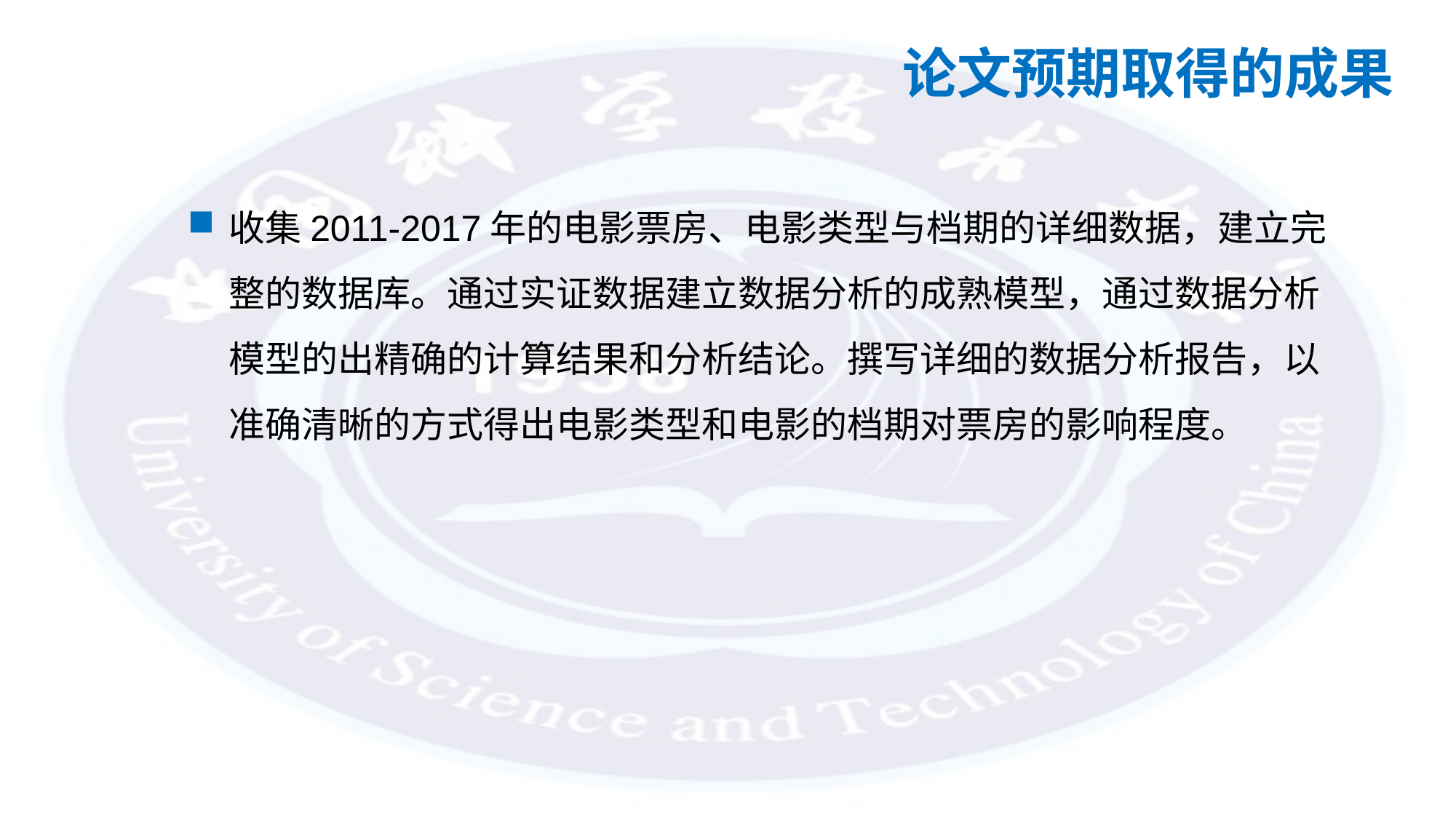

论文预期取得的成果

收集2011-2017年的电影票房、电影类型与档期的详细数据，建立完整的数据库。通过实证数据建立数据分析的成熟模型，通过数据分析模型的出精确的计算结果和分析结论。撰写详细的数据分析报告，以准确清晰的方式得出电影类型和电影的档期对票房的影响程度。